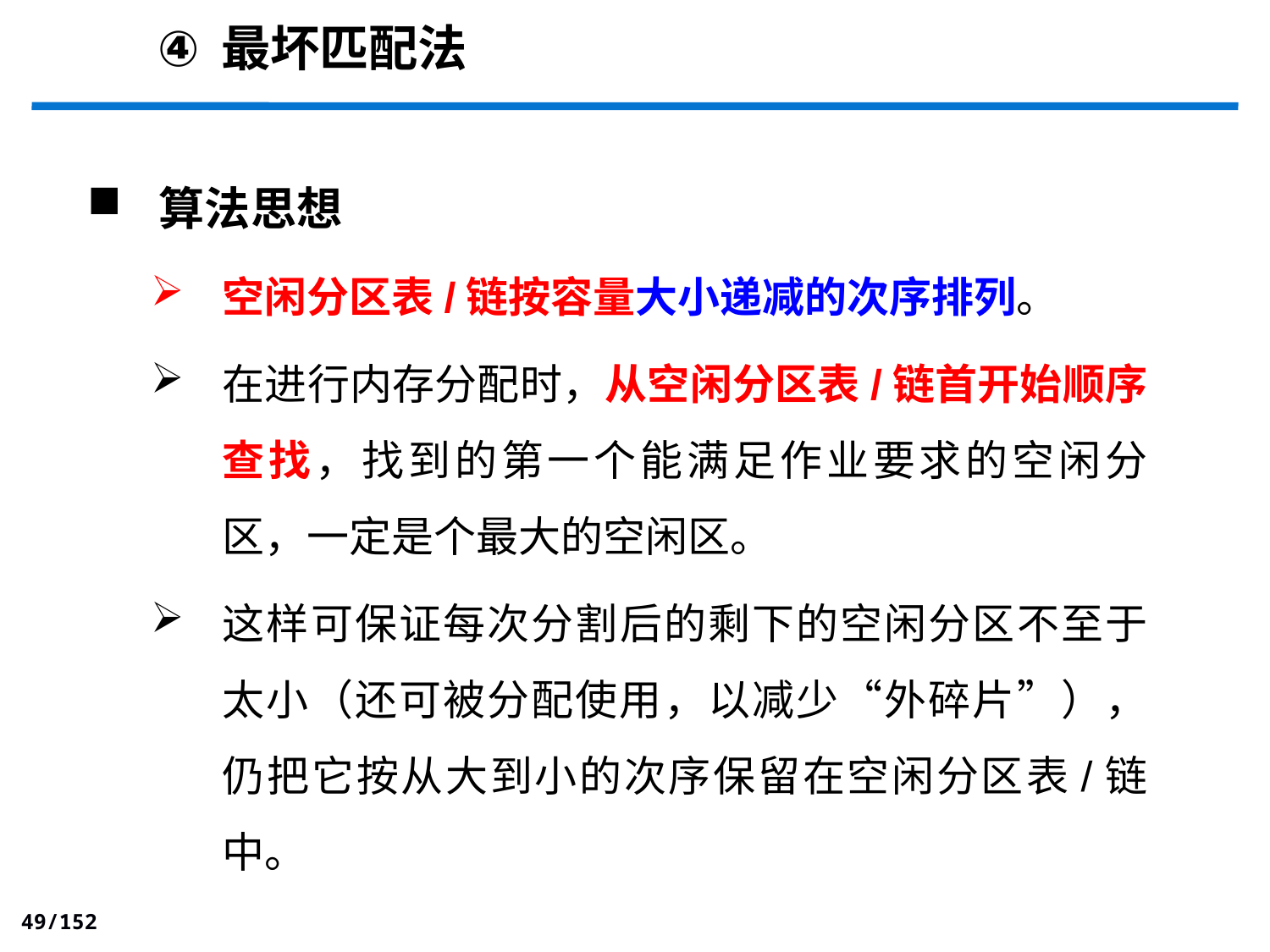

最坏匹配法
算法思想
空闲分区表/链按容量大小递减的次序排列。
在进行内存分配时，从空闲分区表/链首开始顺序查找，找到的第一个能满足作业要求的空闲分区，一定是个最大的空闲区。
这样可保证每次分割后的剩下的空闲分区不至于太小（还可被分配使用，以减少“外碎片”），仍把它按从大到小的次序保留在空闲分区表/链中。